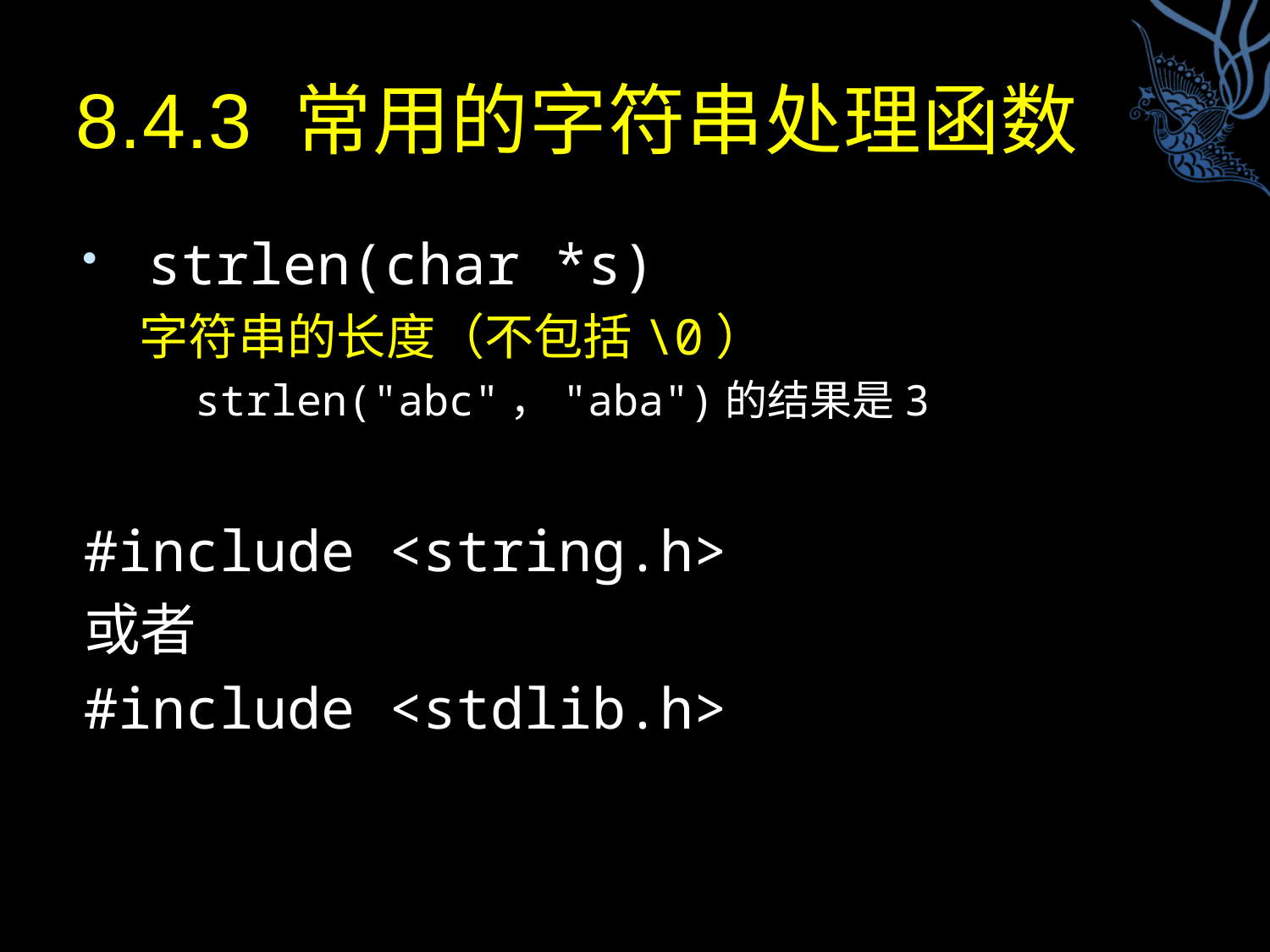

# 8.4.3 常用的字符串处理函数
strlen(char *s)
字符串的长度（不包括\0）
strlen("abc"，"aba")的结果是3

#include <string.h>
或者
#include <stdlib.h>